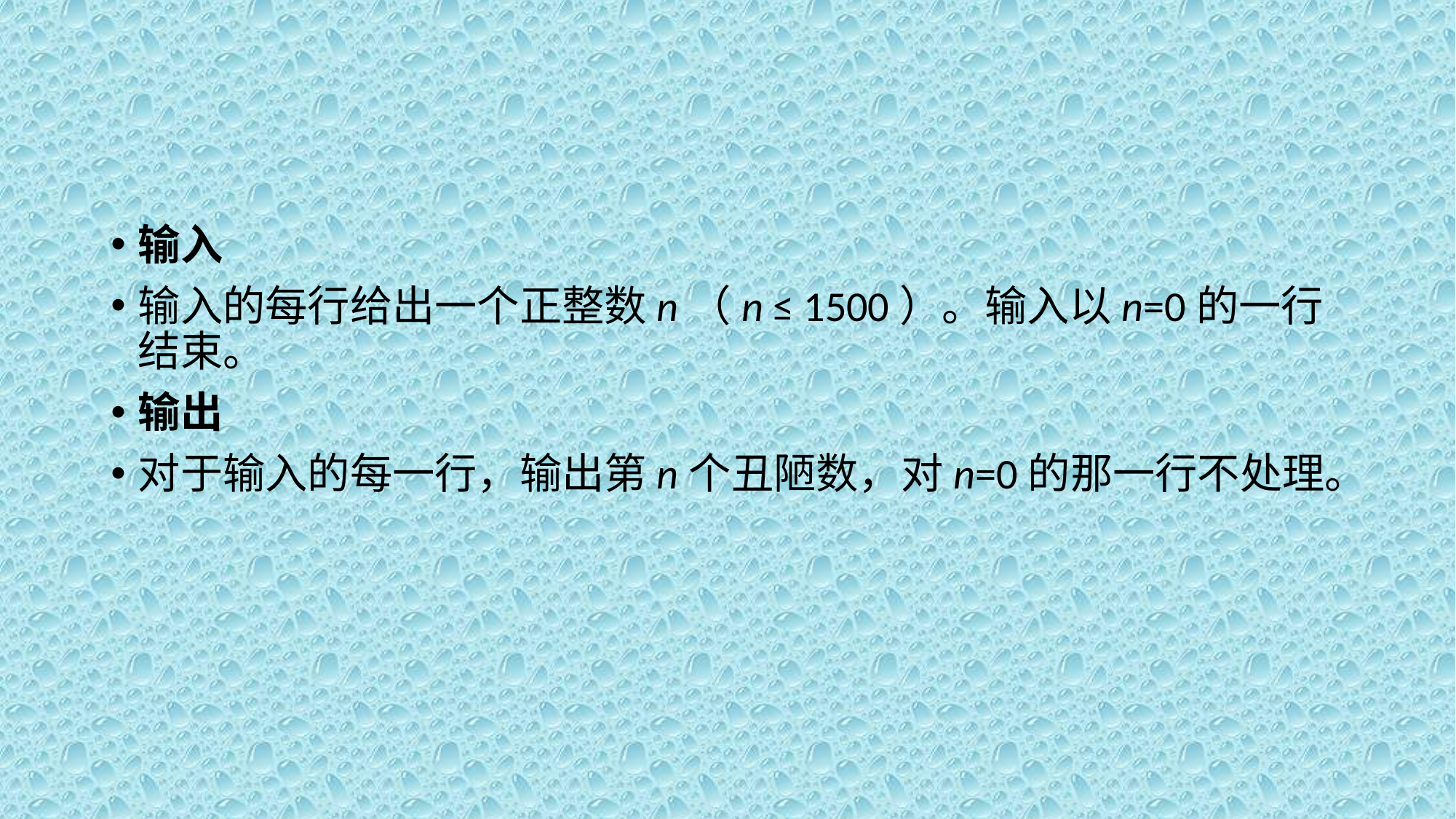

#
输入
输入的每行给出一个正整数n（n ≤ 1500）。输入以n=0的一行结束。
输出
对于输入的每一行，输出第n个丑陋数，对n=0的那一行不处理。